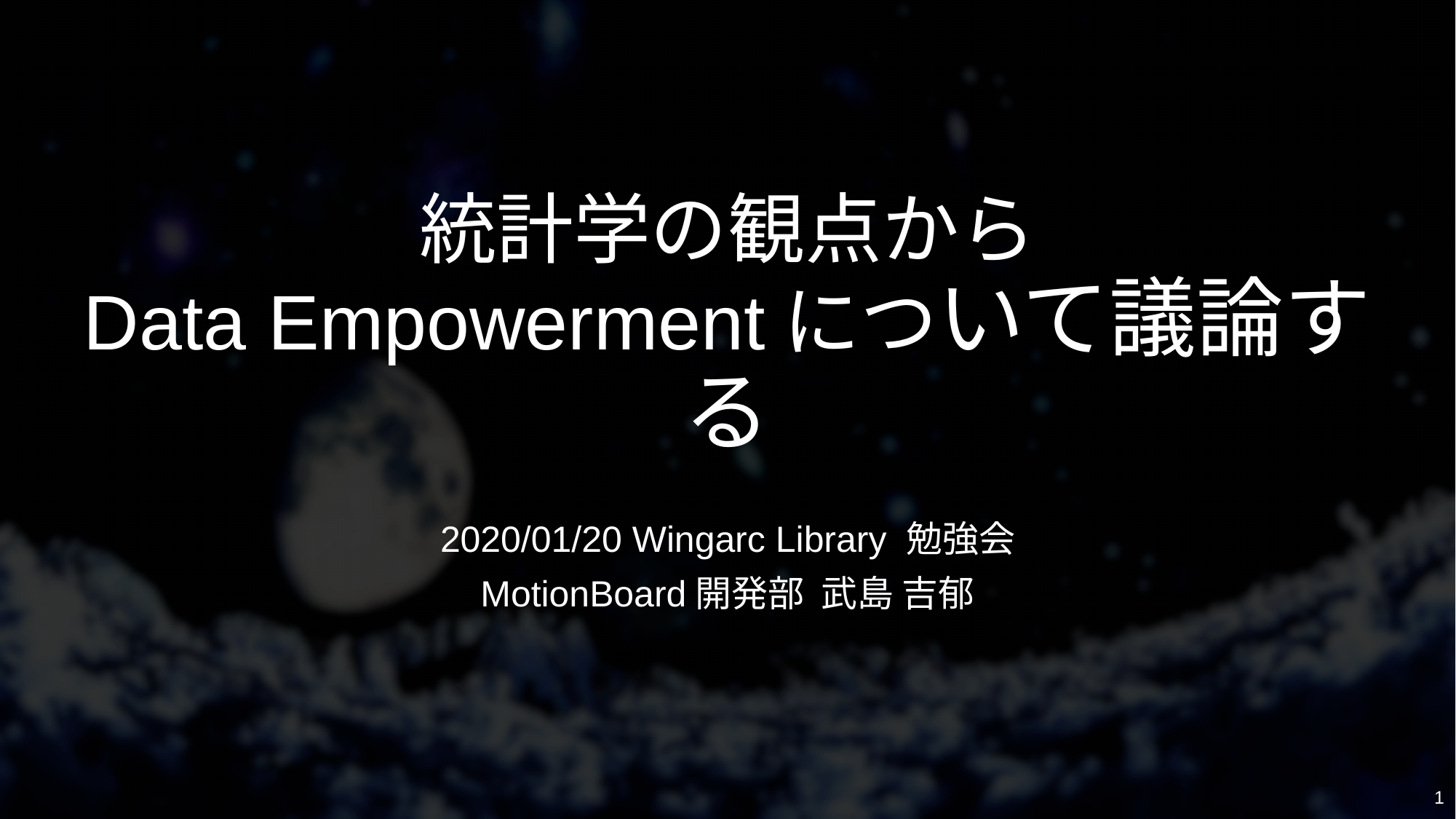

# 統計学の観点から Data Empowermentについて議論する
2020/01/20 Wingarc Library 勉強会
MotionBoard開発部  武島 吉郁
1